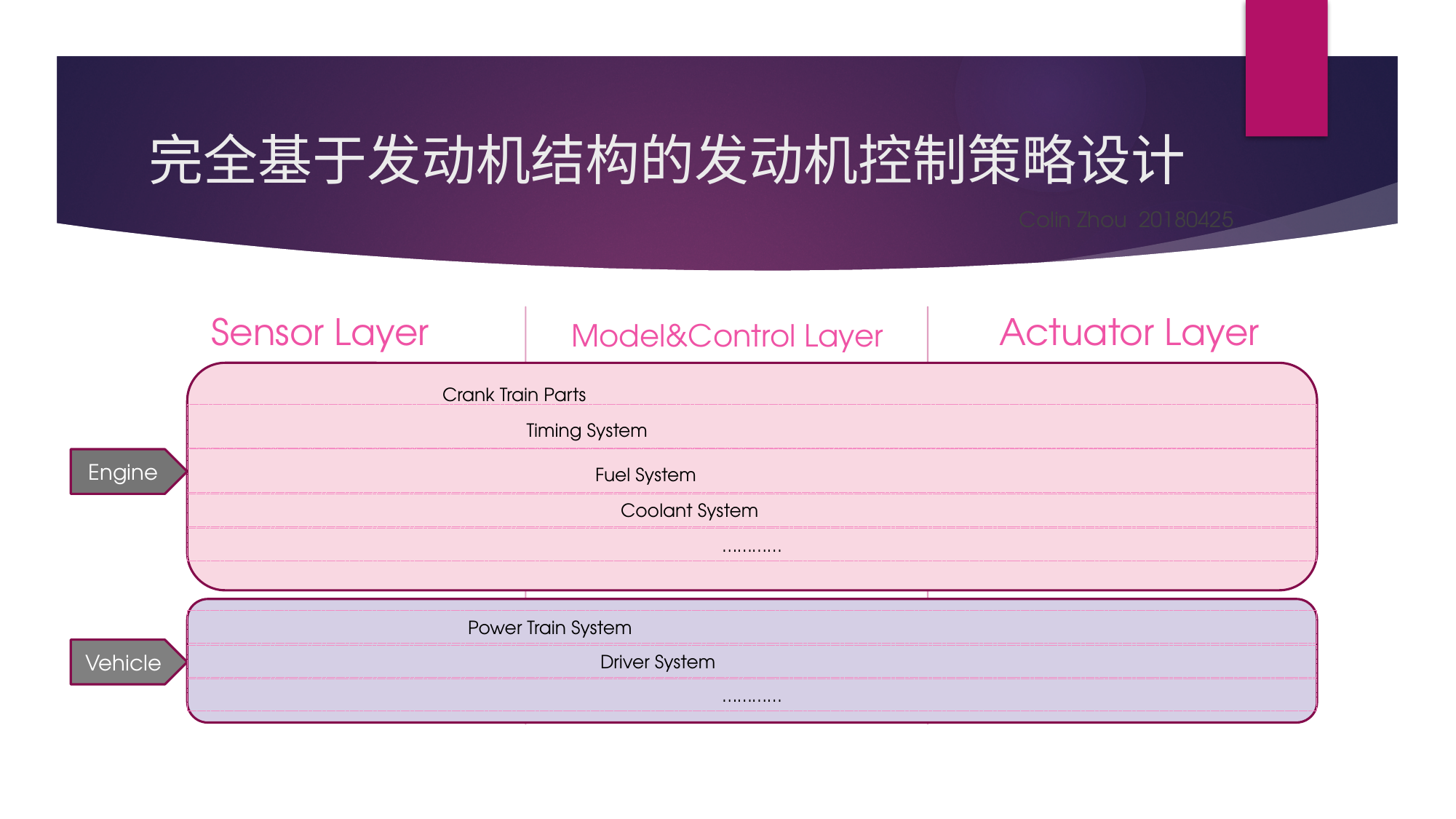

# 完全基于发动机结构的发动机控制策略设计
Colin Zhou  20180425
Sensor Layer
Actuator Layer
Model&Control Layer

                                Crank Train Parts
                                           Timing System
                                                    Fuel System
                                                                                   Coolant System
…………
Engine

                                                     Power Train System
Vehicle
                                                                               Driver System
…………